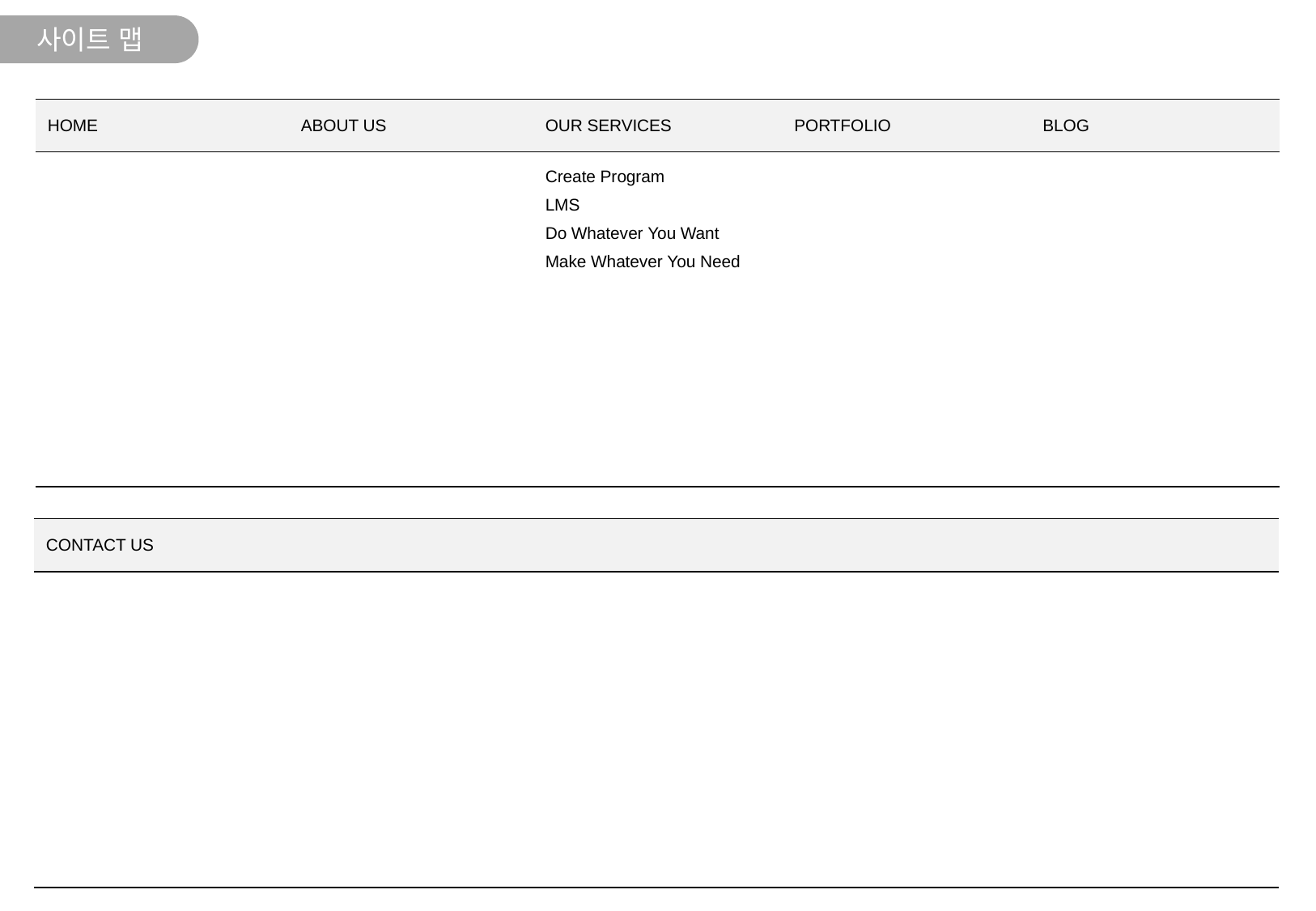

사이트 맵
| HOME | ABOUT US | OUR SERVICES | PORTFOLIO | BLOG |
| --- | --- | --- | --- | --- |
|  |  | Create Program LMS Do Whatever You Want Make Whatever You Need |  |  |
| CONTACT US |  |  |  |  |
| --- | --- | --- | --- | --- |
|  |  |  |  |  |